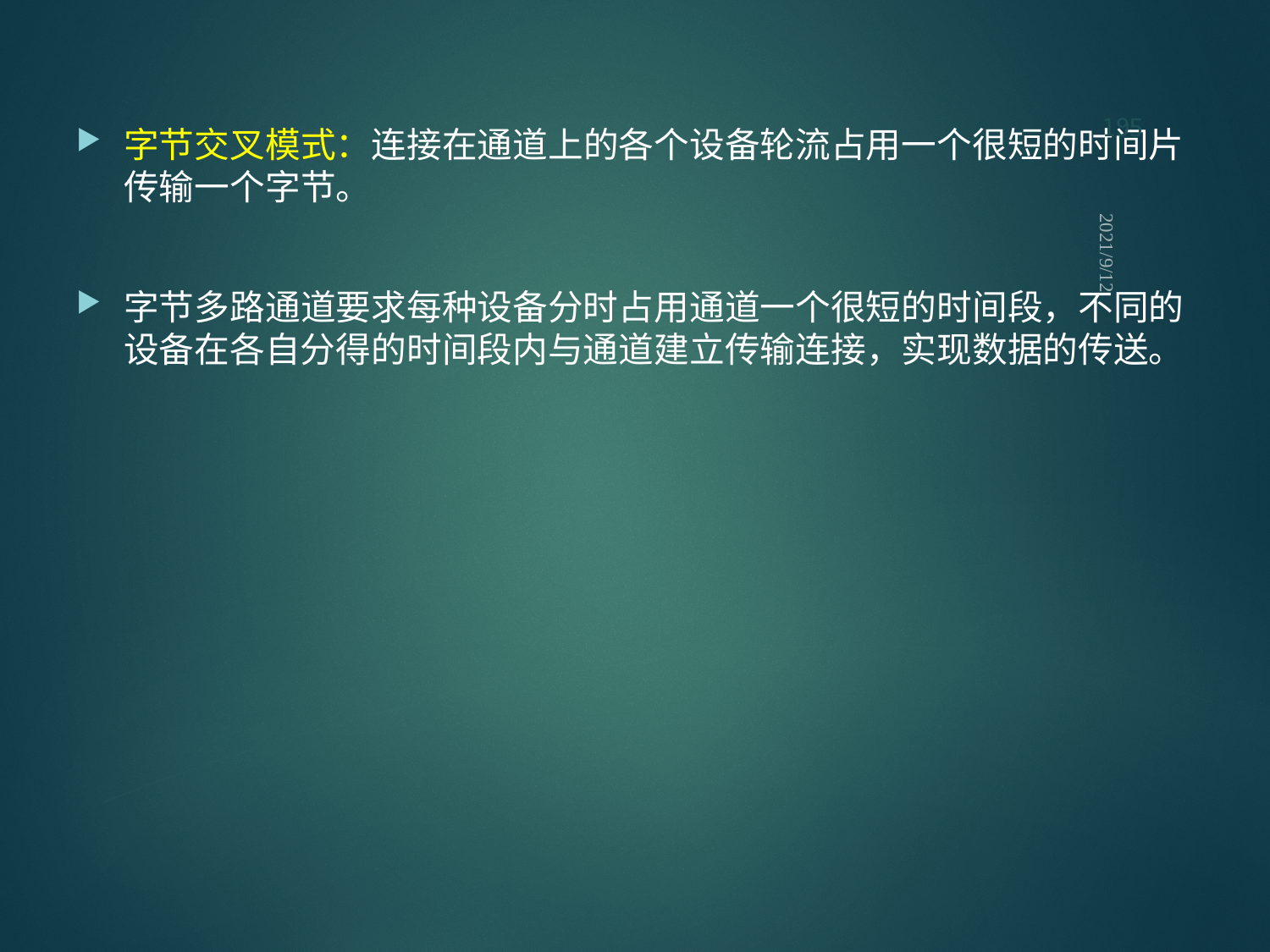

195
字节交叉模式：连接在通道上的各个设备轮流占用一个很短的时间片传输一个字节。

字节多路通道要求每种设备分时占用通道一个很短的时间段，不同的设备在各自分得的时间段内与通道建立传输连接，实现数据的传送。
2021/9/12